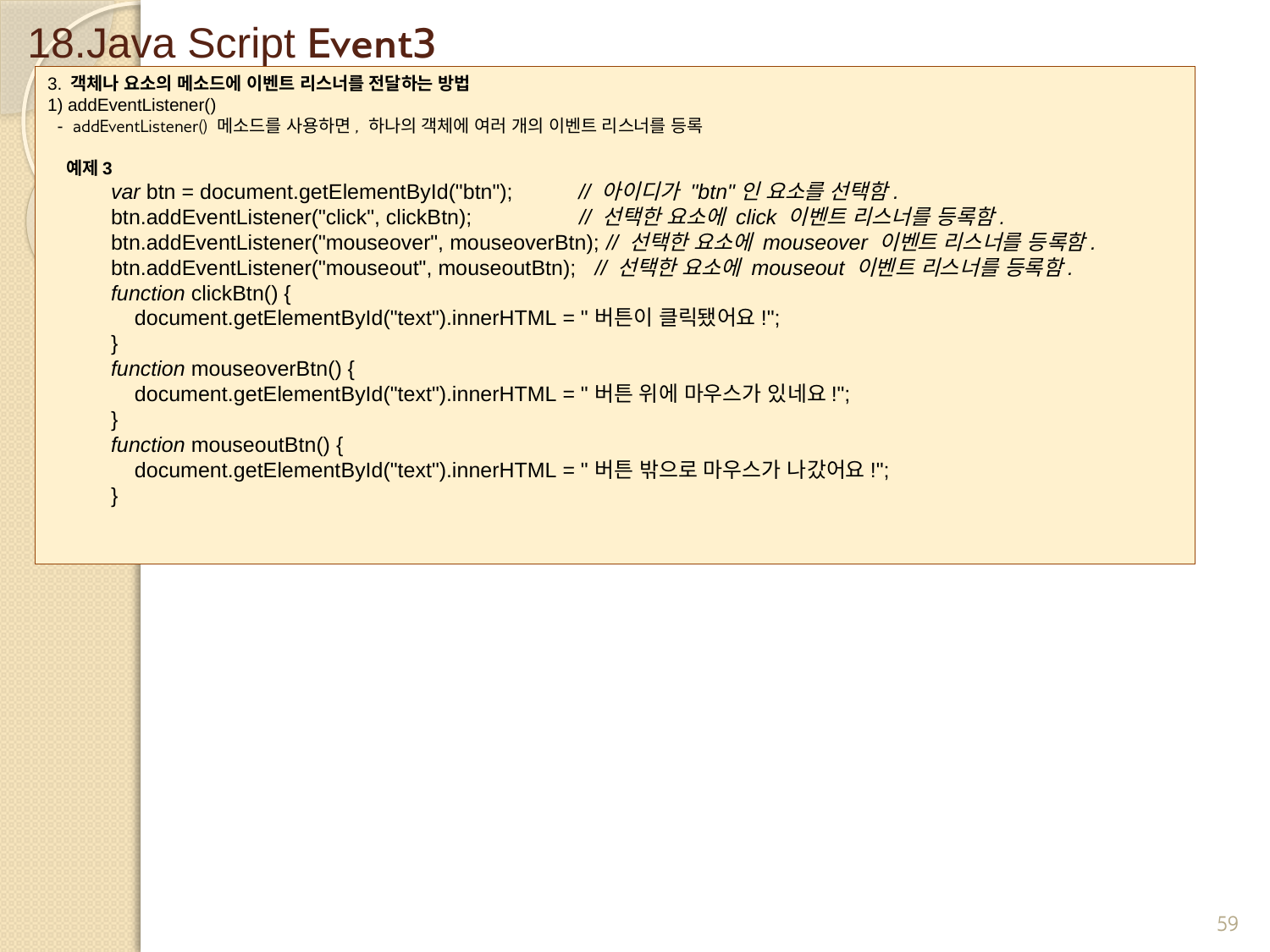

# 18.Java Script Event3
3. 객체나 요소의 메소드에 이벤트 리스너를 전달하는 방법
1) addEventListener()
  -  addEventListener() 메소드를 사용하면, 하나의 객체에 여러 개의 이벤트 리스너를 등록

   예제3
var btn = document.getElementById("btn");           // 아이디가 "btn"인 요소를 선택함.
btn.addEventListener("click", clickBtn);                  // 선택한 요소에 click 이벤트 리스너를 등록함.
btn.addEventListener("mouseover", mouseoverBtn); // 선택한 요소에 mouseover 이벤트 리스너를 등록함.
btn.addEventListener("mouseout", mouseoutBtn);   // 선택한 요소에 mouseout 이벤트 리스너를 등록함.
function clickBtn() {
    document.getElementById("text").innerHTML = "버튼이 클릭됐어요!";
}
function mouseoverBtn() {
    document.getElementById("text").innerHTML = "버튼 위에 마우스가 있네요!";
}
function mouseoutBtn() {
    document.getElementById("text").innerHTML = "버튼 밖으로 마우스가 나갔어요!";
}

59